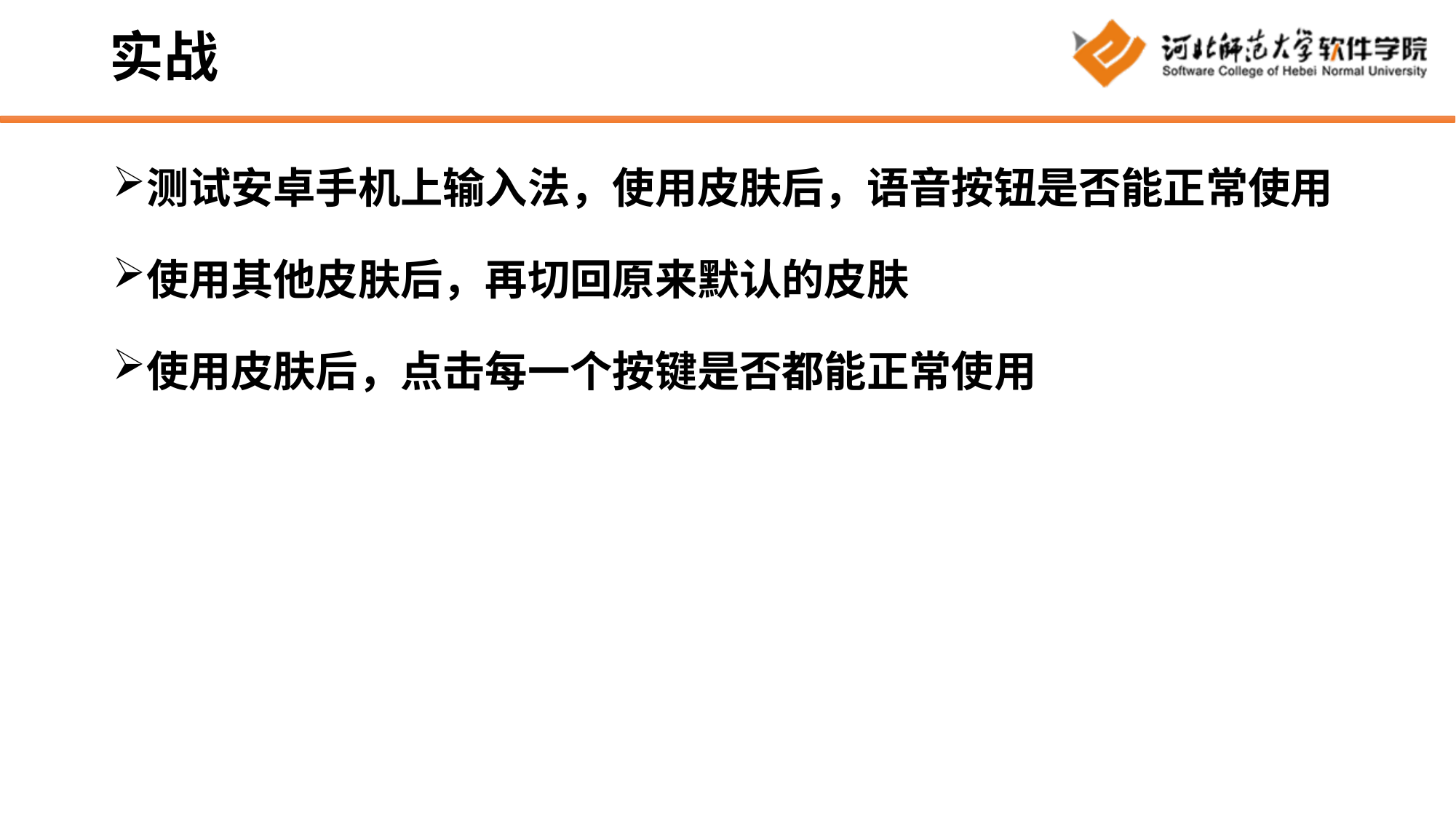

# 实战
测试安卓手机上输入法，使用皮肤后，语音按钮是否能正常使用
使用其他皮肤后，再切回原来默认的皮肤
使用皮肤后，点击每一个按键是否都能正常使用